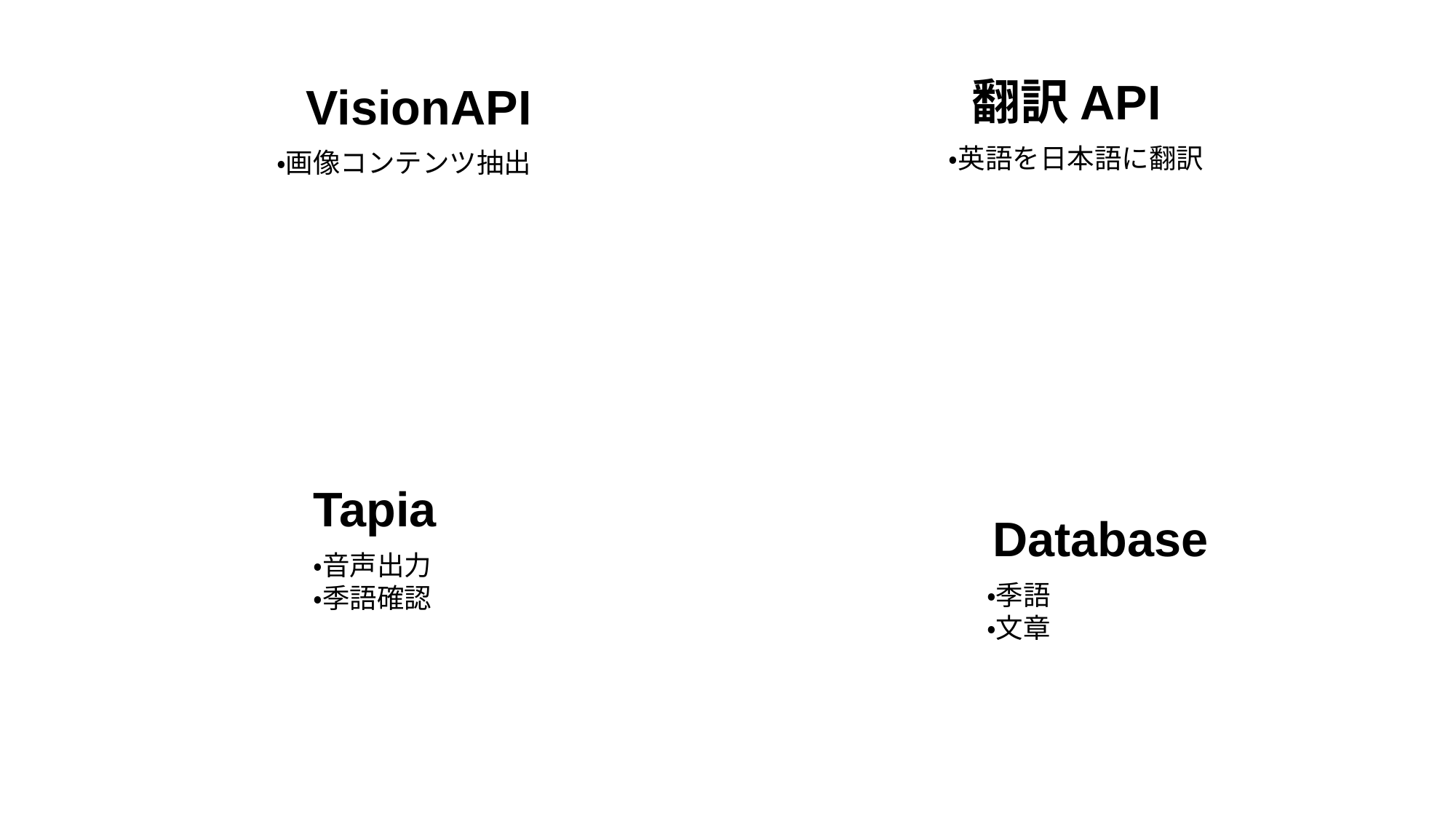

翻訳API
VisionAPI
・英語を日本語に翻訳
・画像コンテンツ抽出
Tapia
Database
・音声出力
・季語確認
・季語
・文章